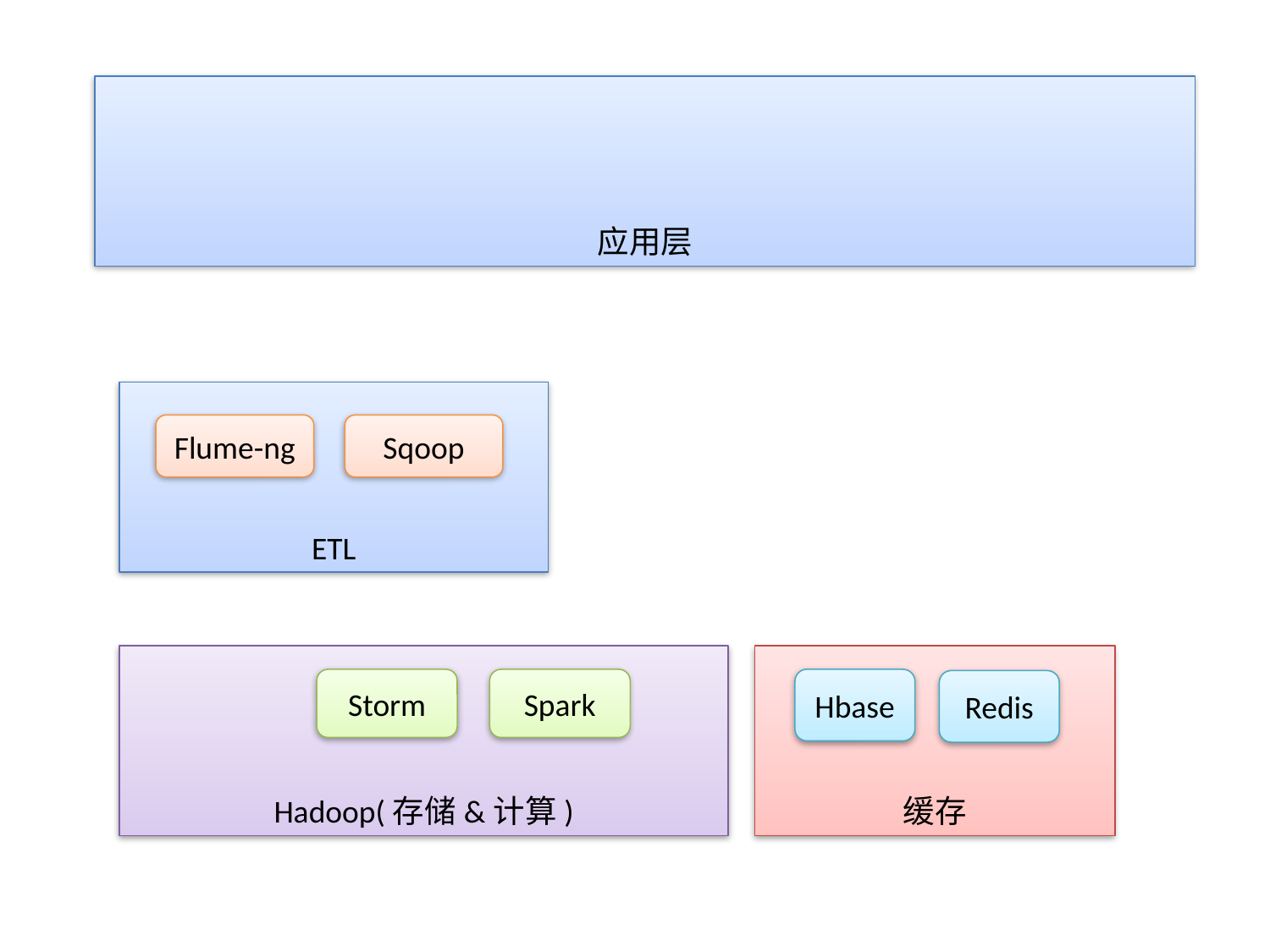

应用层
ETL
Sqoop
Flume-ng
Hadoop(存储&计算)
缓存
Storm
Spark
Hbase
Redis